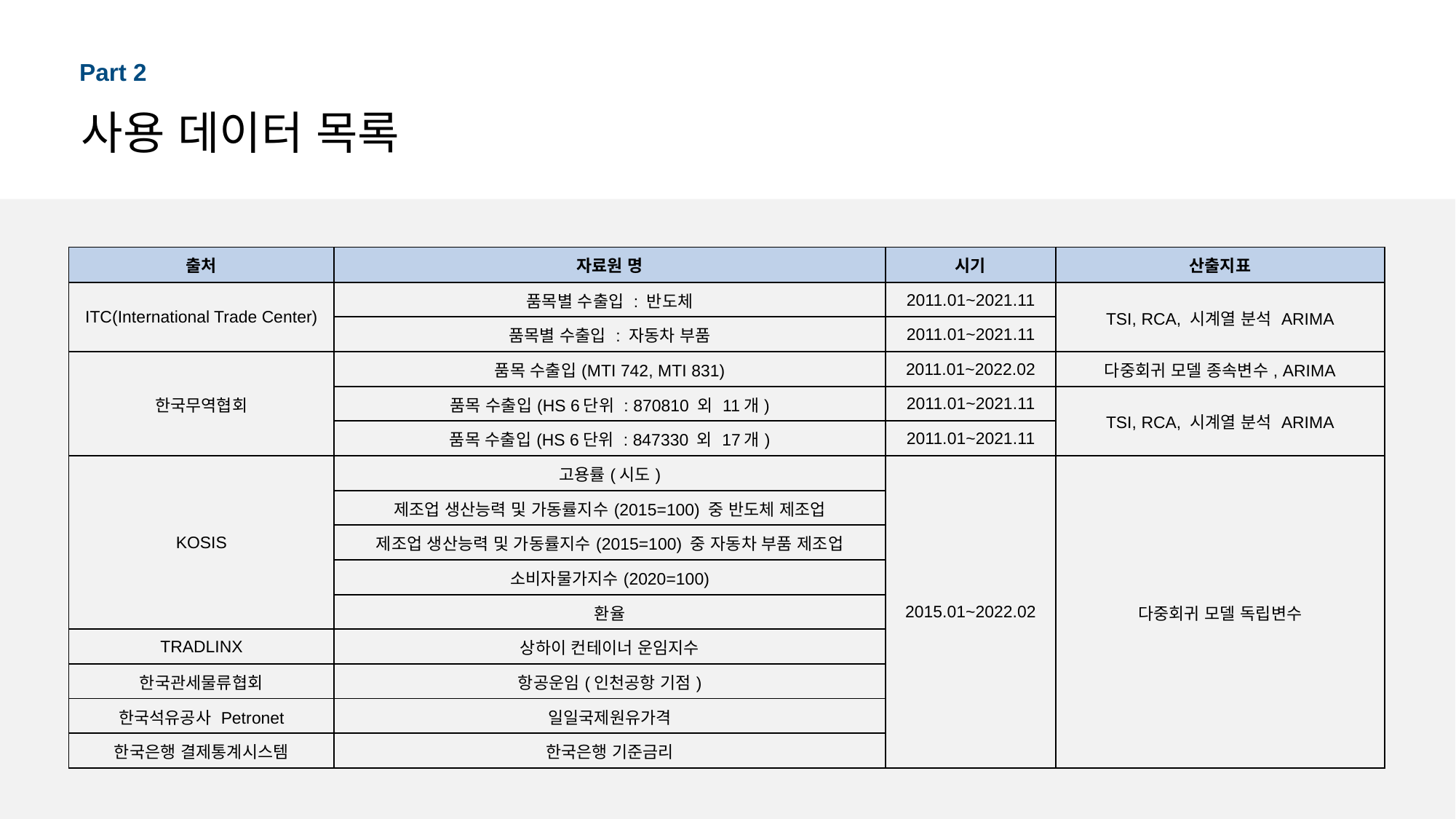

Part 2
사용 데이터 목록

| 출처 | 자료원 명 | 시기 | 산출지표 |
| --- | --- | --- | --- |
| ITC(International Trade Center) | 품목별 수출입 : 반도체 | 2011.01~2021.11 | TSI, RCA, 시계열 분석 ARIMA |
|  | 품목별 수출입 : 자동차 부품 | 2011.01~2021.11 | TSI, RCA, 시계열 분석 ARIMA |
| 한국무역협회 | 품목 수출입(MTI 742, MTI 831) | 2011.01~2022.02 | 다중회귀 모델 종속변수, ARIMA |
|  | 품목 수출입(HS 6단위 : 870810 외 11개) | 2011.01~2021.11 | TSI, RCA, 시계열 분석 ARIMA |
|  | 품목 수출입(HS 6단위 : 847330 외 17개) | 2011.01~2021.11 | TIC, RCA, 시계열 분석 ARIMA |
| KOSIS | 고용률(시도) | 2015.01~2022.02 | 다중회귀 모델 독립변수 |
|  | 제조업 생산능력 및 가동률지수(2015=100) 중 반도체 제조업 | 2015.01~2022.02 | 다중회귀 모델 종속변수 |
|  | 제조업 생산능력 및 가동률지수(2015=100) 중 자동차 부품 제조업 | 2015.01~2022.02 | 다중회귀 모델 종속변수 |
|  | 소비자물가지수(2020=100) | 2015.01~2022.02 | 다중회귀 모델 종속변수 |
|  | 환율 | 2015.01~2022.02 | 다중회귀 모델 종속변수 |
| TRADLINX | 상하이 컨테이너 운임지수 | 2015.01~2022.02 | 다중회귀 모델 종속변수 |
| 한국관세물류협회 | 항공운임(인천공항 기점) | 2015.01~2022.02 | 다중회귀 모델 종속변수 |
| 한국석유공사 Petronet | 일일국제원유가격 | 2015.01~2022.02 | 다중회귀 모델 종속변수 |
| 한국은행 결제통계시스템 | 한국은행 기준금리 | 2015.01~2022.02 | 다중회귀 모델 종속변수 |